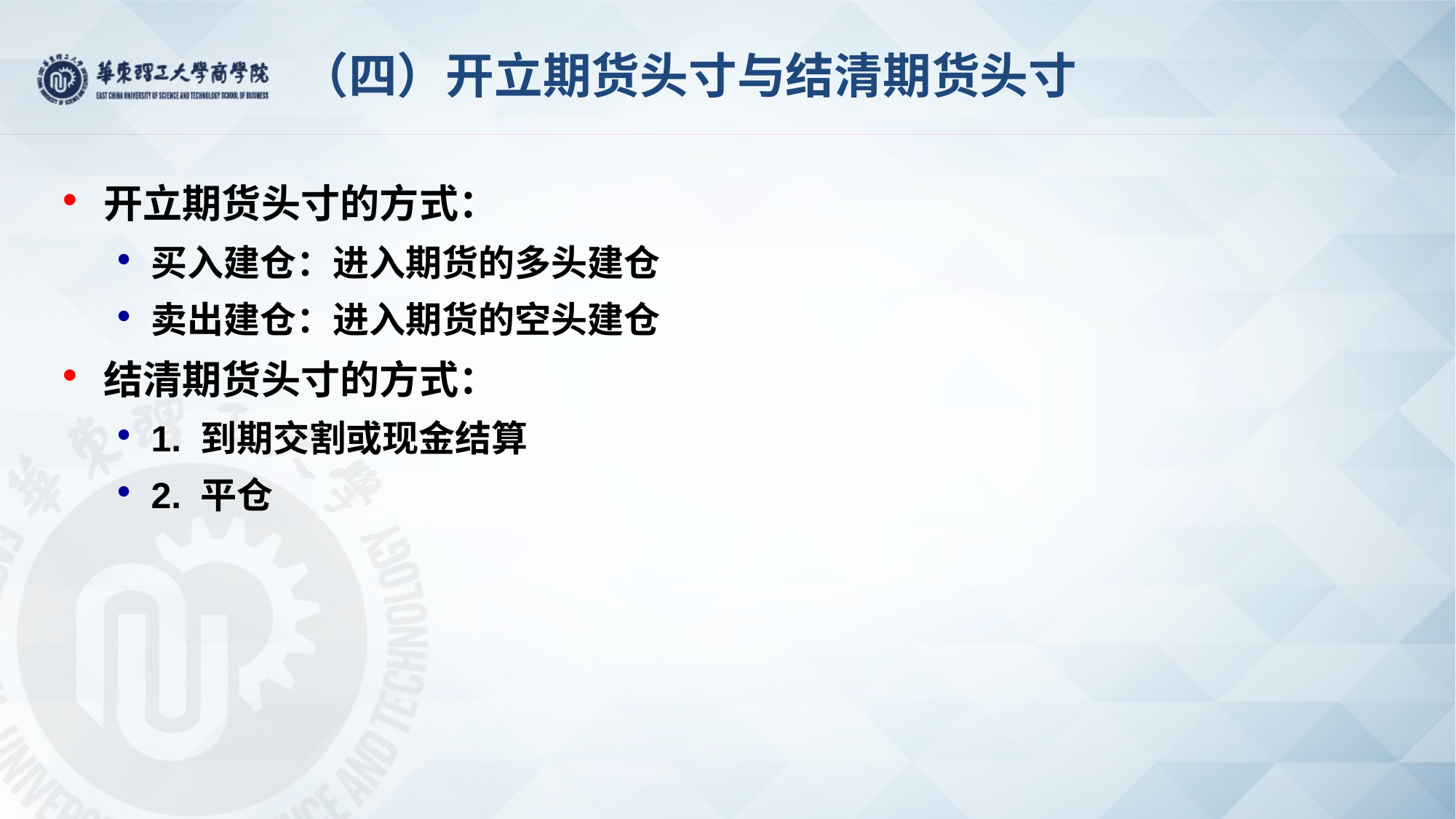

# （四）开立期货头寸与结清期货头寸
开立期货头寸的方式：
买入建仓：进入期货的多头建仓
卖出建仓：进入期货的空头建仓
结清期货头寸的方式：
1. 到期交割或现金结算
2. 平仓